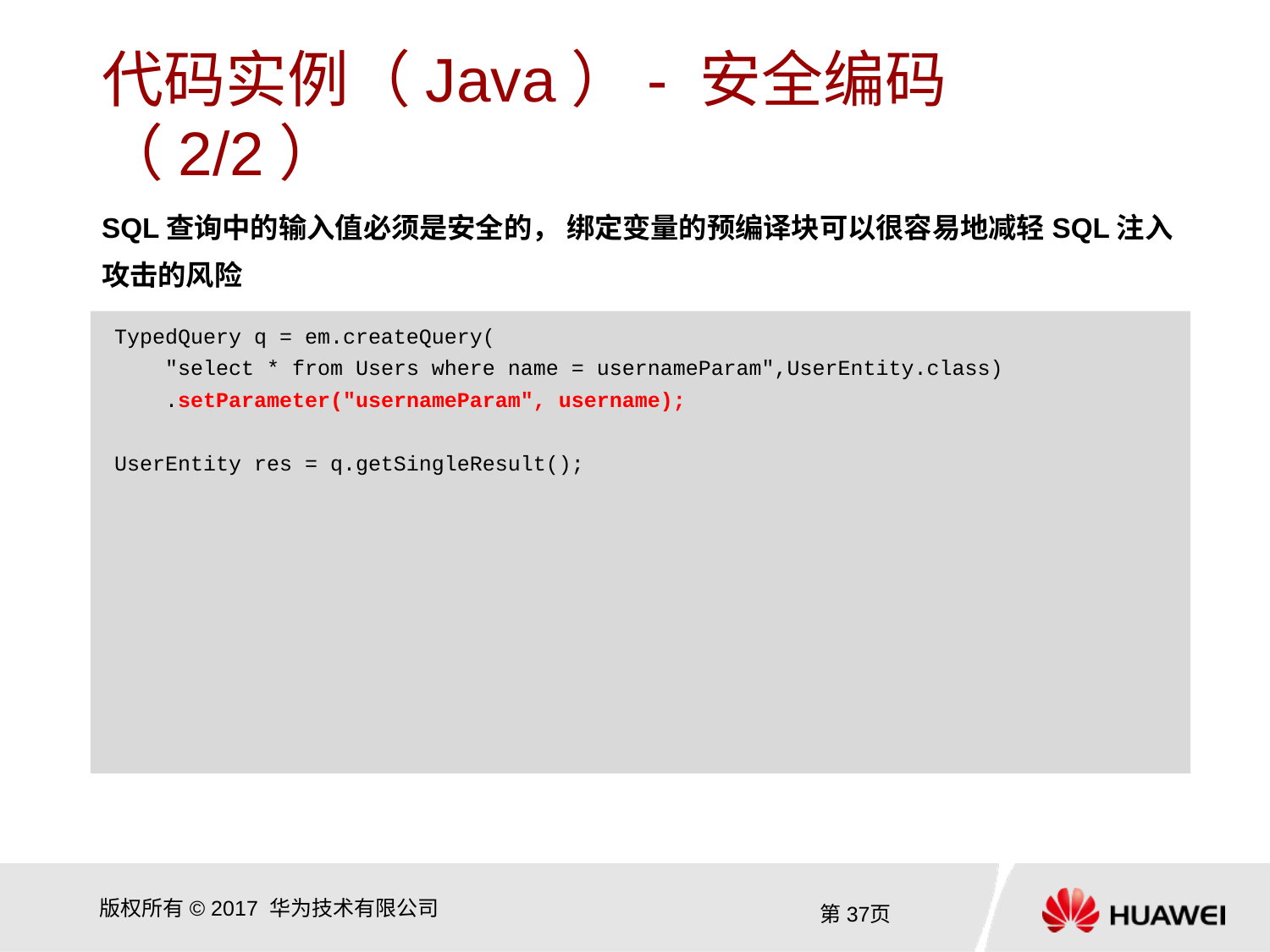

# 代码实例（Java）- 安全编码（2/2）
SQL查询中的输入值必须是安全的， 绑定变量的预编译块可以很容易地减轻SQL注入攻击的风险
 TypedQuery q = em.createQuery(
     "select * from Users where name = usernameParam",UserEntity.class)
     .setParameter("usernameParam", username);

 UserEntity res = q.getSingleResult();